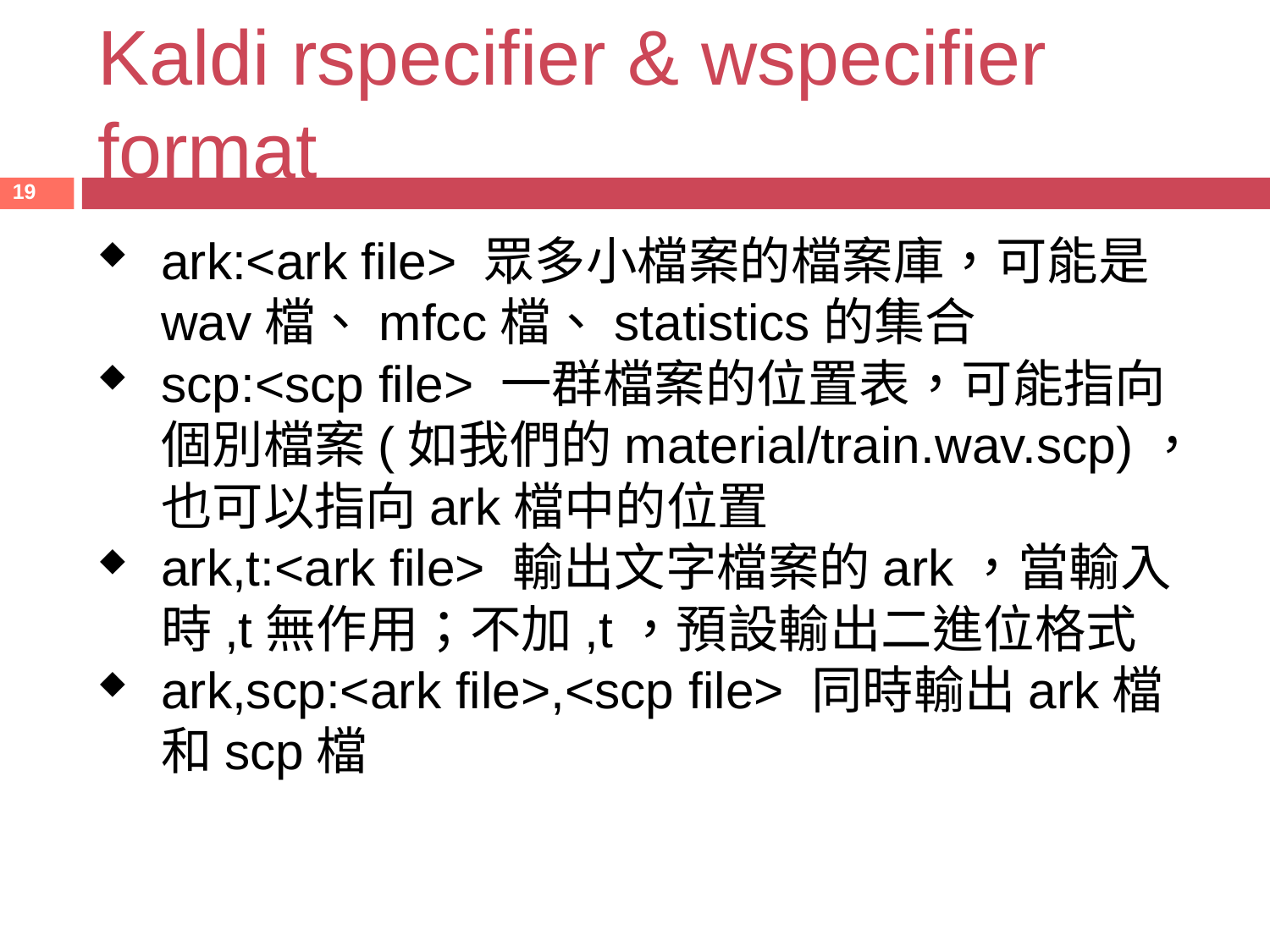

Kaldi rspecifier & wspecifier format
19
ark:<ark file> 眾多小檔案的檔案庫，可能是wav檔、mfcc檔、statistics的集合
scp:<scp file> 一群檔案的位置表，可能指向個別檔案(如我們的material/train.wav.scp)，也可以指向ark檔中的位置
ark,t:<ark file> 輸出文字檔案的ark，當輸入時,t無作用；不加,t，預設輸出二進位格式
ark,scp:<ark file>,<scp file> 同時輸出ark檔和scp檔